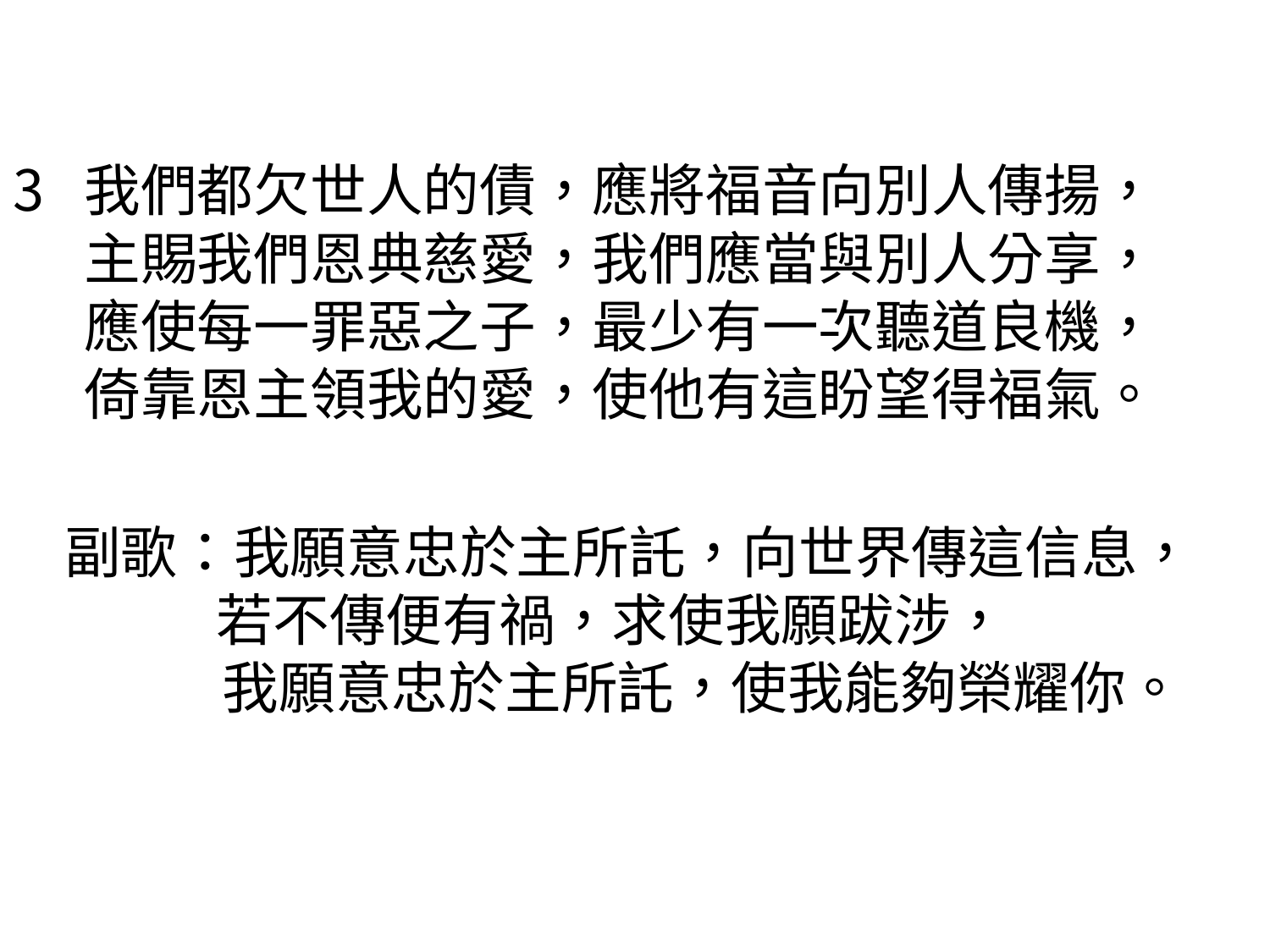

#
我們都欠世人的債，應將福音向別人傳揚，
主賜我們恩典慈愛，我們應當與別人分享，
應使每一罪惡之子，最少有一次聽道良機，
倚靠恩主領我的愛，使他有這盼望得福氣。

   副歌：我願意忠於主所託，向世界傳這信息，
　      若不傳便有禍，求使我願跋涉，
　　  我願意忠於主所託，使我能夠榮耀你。